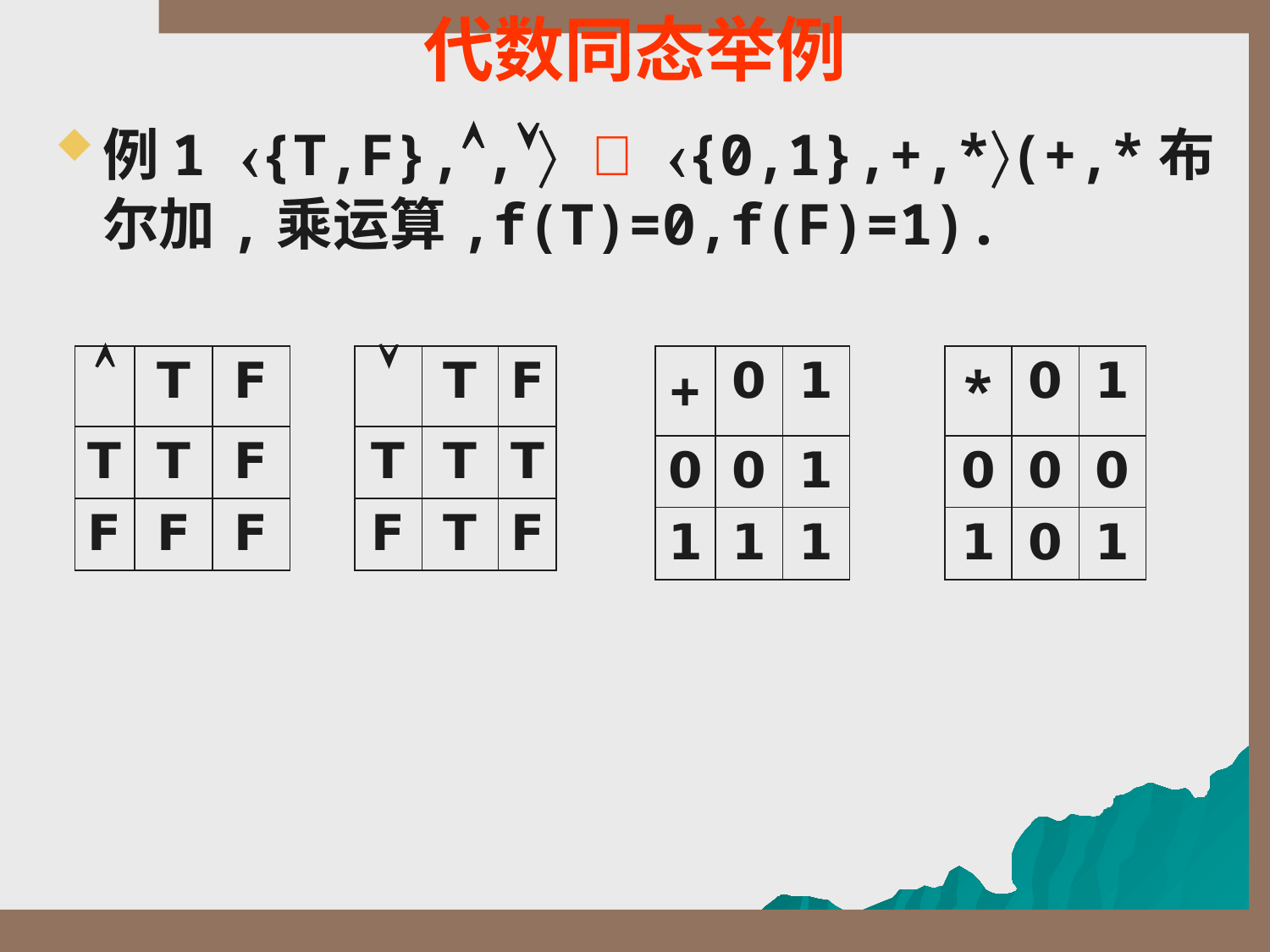

# 代数同态举例
例1 〈{T,F},∧,∨〉 ≅ 〈{0,1},+,*〉(+,*布尔加,乘运算,f(T)=0,f(F)=1).

| ∧ | T | F |
| --- | --- | --- |
| T | T | F |
| F | F | F |
| ∨ | T | F |
| --- | --- | --- |
| T | T | T |
| F | T | F |
| + | 0 | 1 |
| --- | --- | --- |
| 0 | 0 | 1 |
| 1 | 1 | 1 |
| \* | 0 | 1 |
| --- | --- | --- |
| 0 | 0 | 0 |
| 1 | 0 | 1 |
42